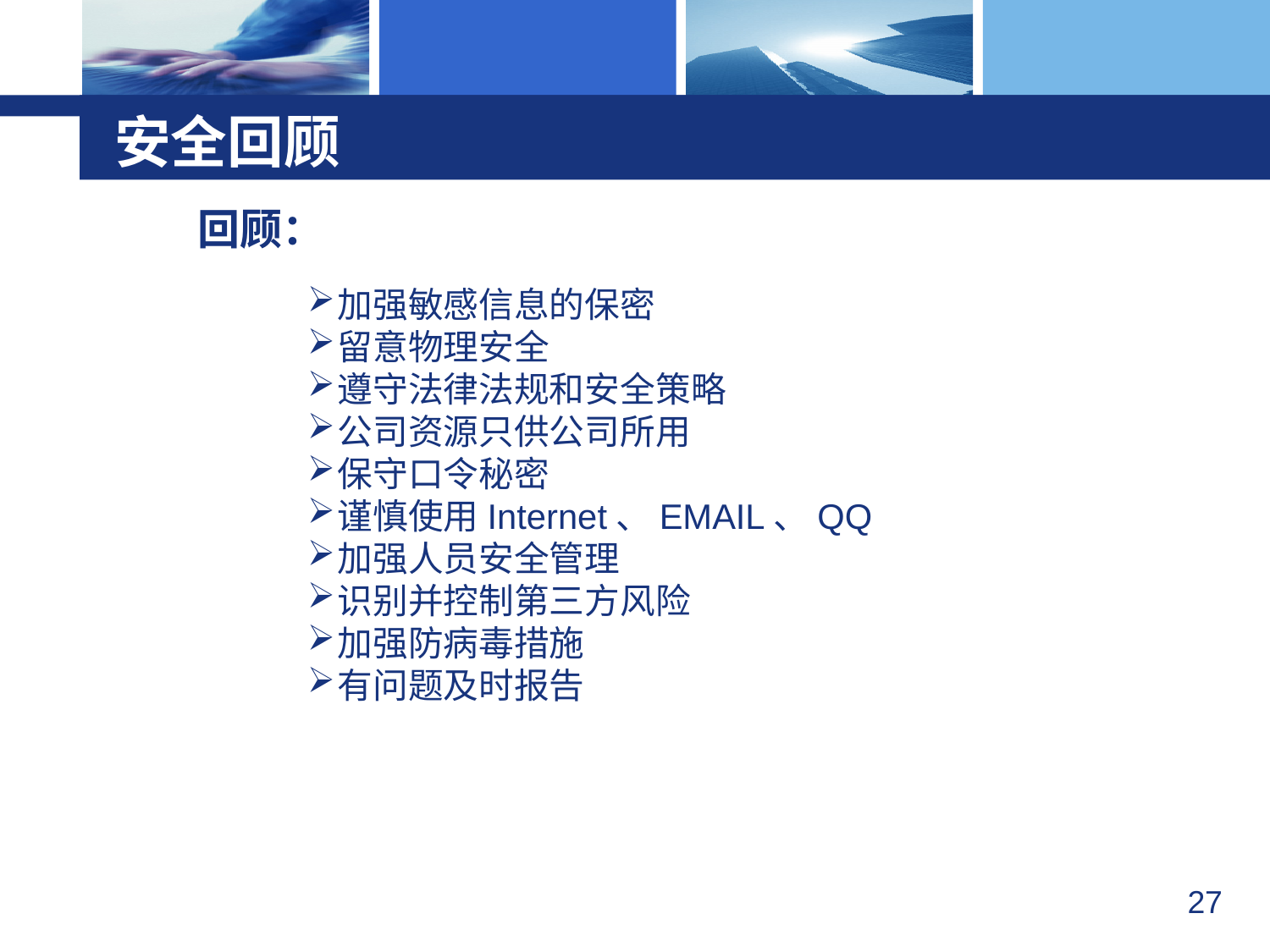

# 安全回顾
回顾：
加强敏感信息的保密
留意物理安全
遵守法律法规和安全策略
公司资源只供公司所用
保守口令秘密
谨慎使用Internet、EMAIL、QQ
加强人员安全管理
识别并控制第三方风险
加强防病毒措施
有问题及时报告
27